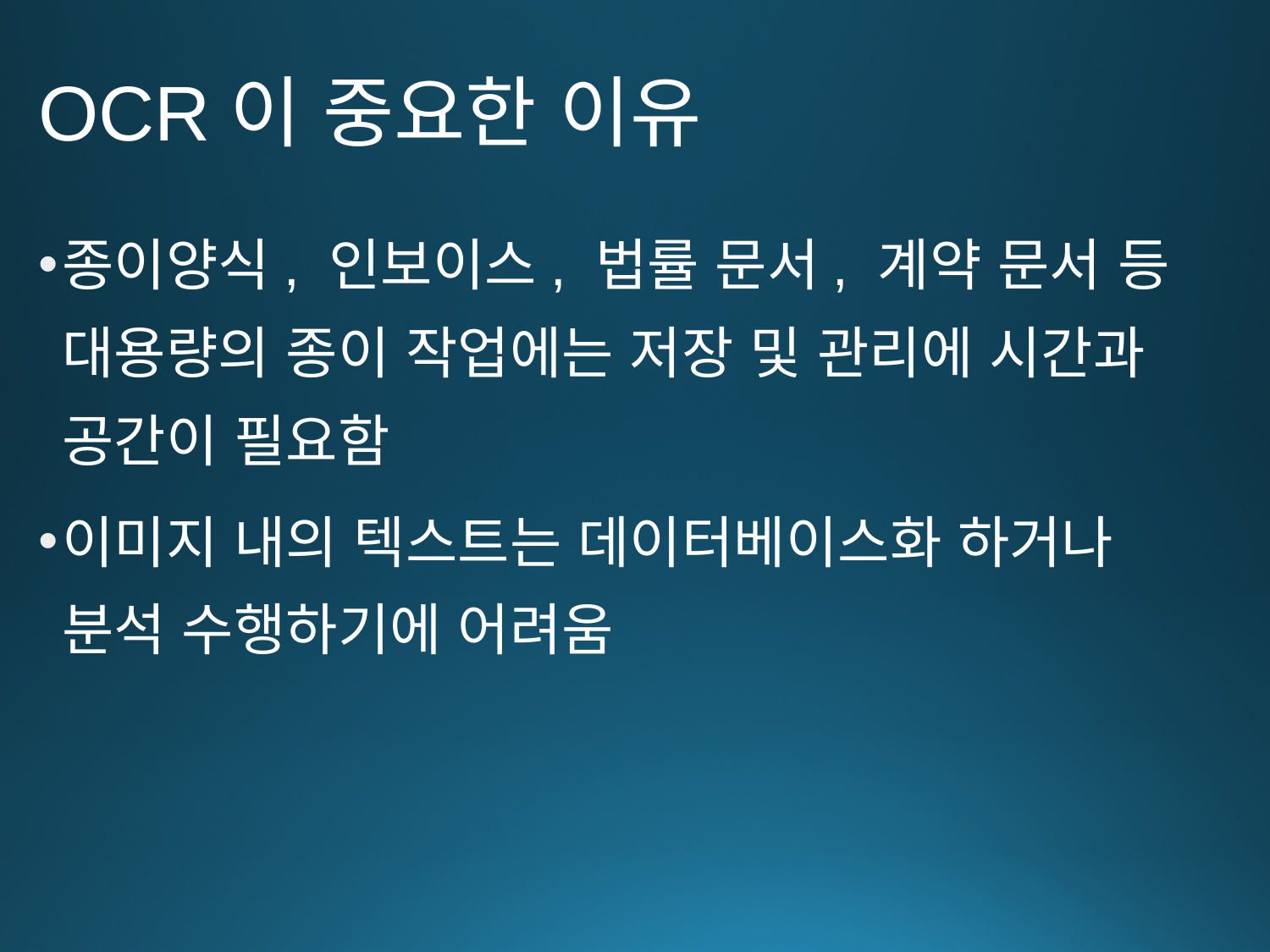

# OCR이 중요한 이유
종이양식, 인보이스, 법률 문서, 계약 문서 등 대용량의 종이 작업에는 저장 및 관리에 시간과 공간이 필요함
이미지 내의 텍스트는 데이터베이스화 하거나 분석 수행하기에 어려움